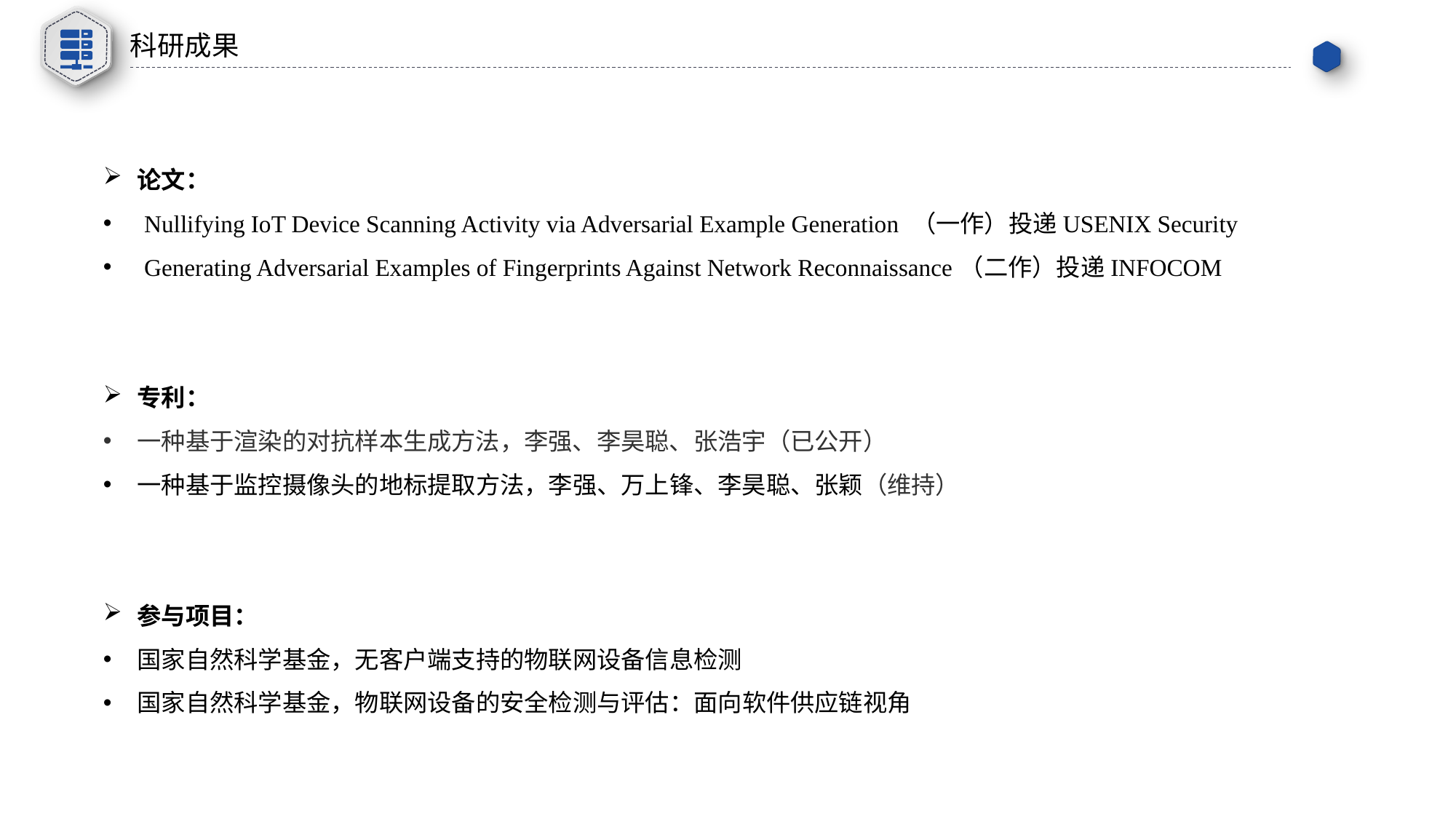

科研成果

论文：
Nullifying IoT Device Scanning Activity via Adversarial Example Generation （一作）投递USENIX Security
Generating Adversarial Examples of Fingerprints Against Network Reconnaissance（二作）投递INFOCOM

专利：
一种基于渲染的对抗样本生成方法，李强、李昊聪、张浩宇（已公开）
一种基于监控摄像头的地标提取方法，李强、万上锋、李昊聪、张颖（维持）

参与项目：
国家自然科学基金，无客户端支持的物联网设备信息检测
国家自然科学基金，物联网设备的安全检测与评估：面向软件供应链视角